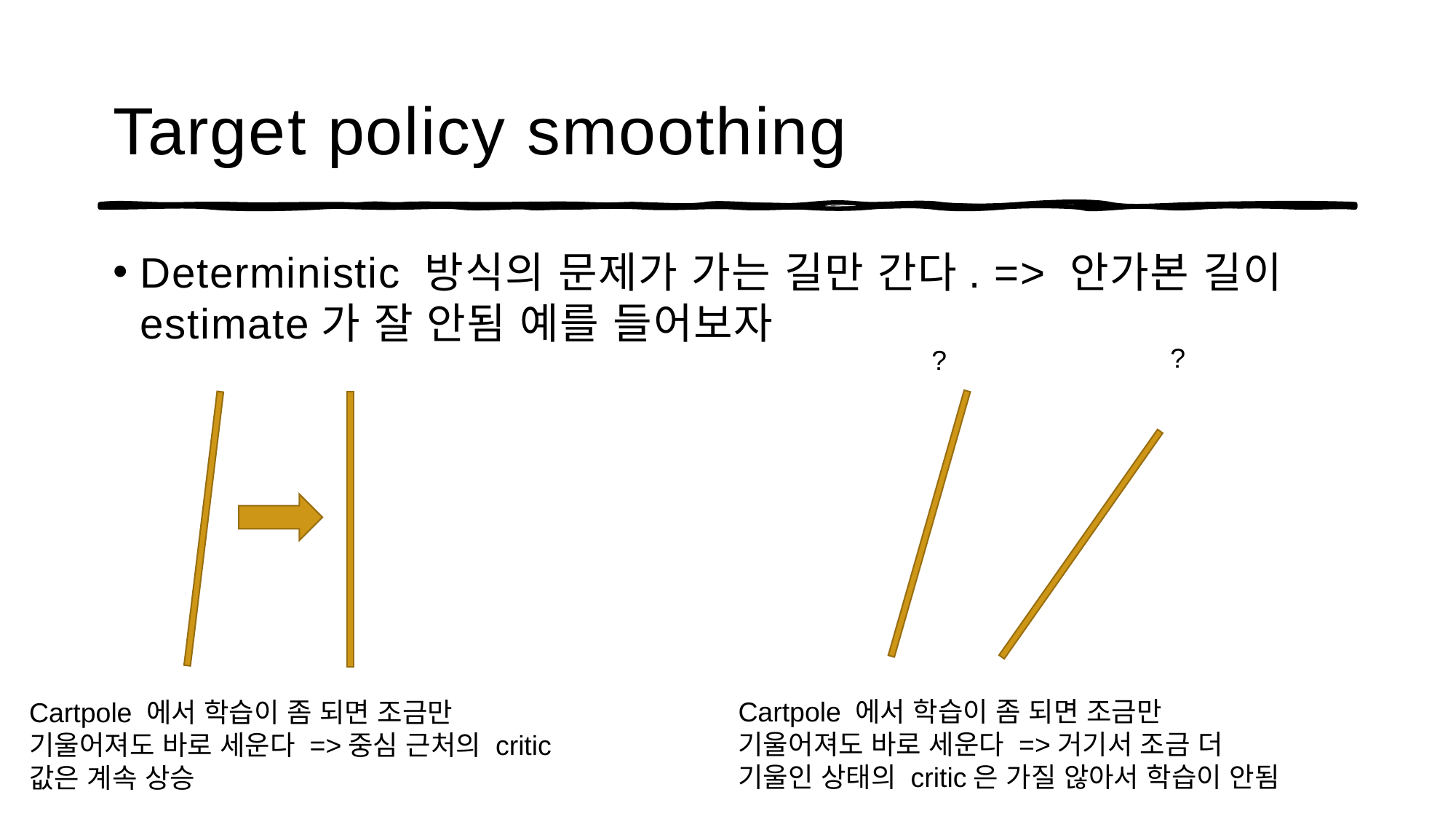

# Target policy smoothing
Deterministic 방식의 문제가 가는 길만 간다. => 안가본 길이 estimate가 잘 안됨 예를 들어보자

?
?

Cartpole 에서 학습이 좀 되면 조금만 기울어져도 바로 세운다 =>거기서 조금 더 기울인 상태의 critic은 가질 않아서 학습이 안됨
Cartpole 에서 학습이 좀 되면 조금만 기울어져도 바로 세운다 =>중심 근처의 critic 값은 계속 상승